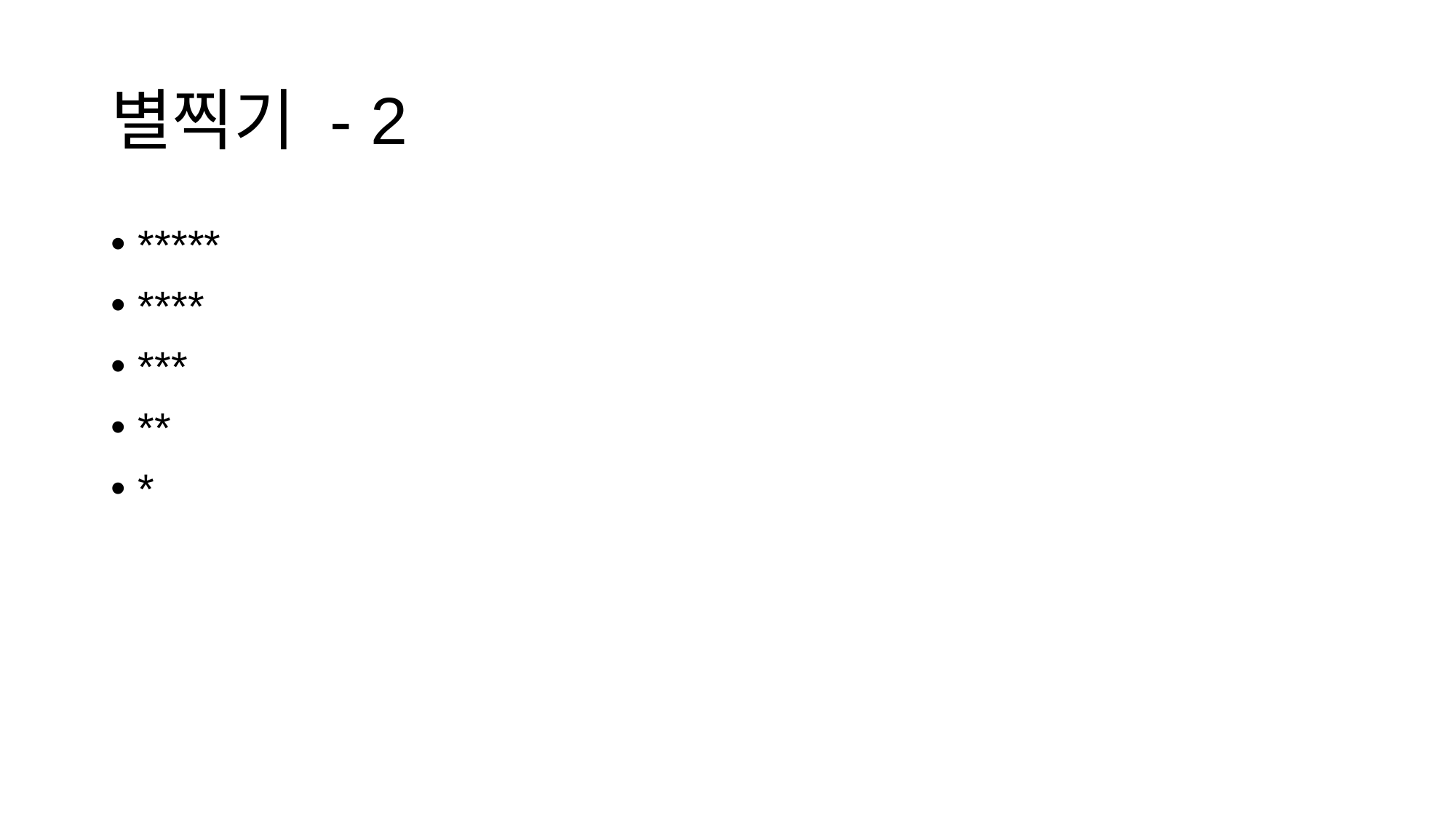

# 별찍기 - 2
*****
****
***
**
*